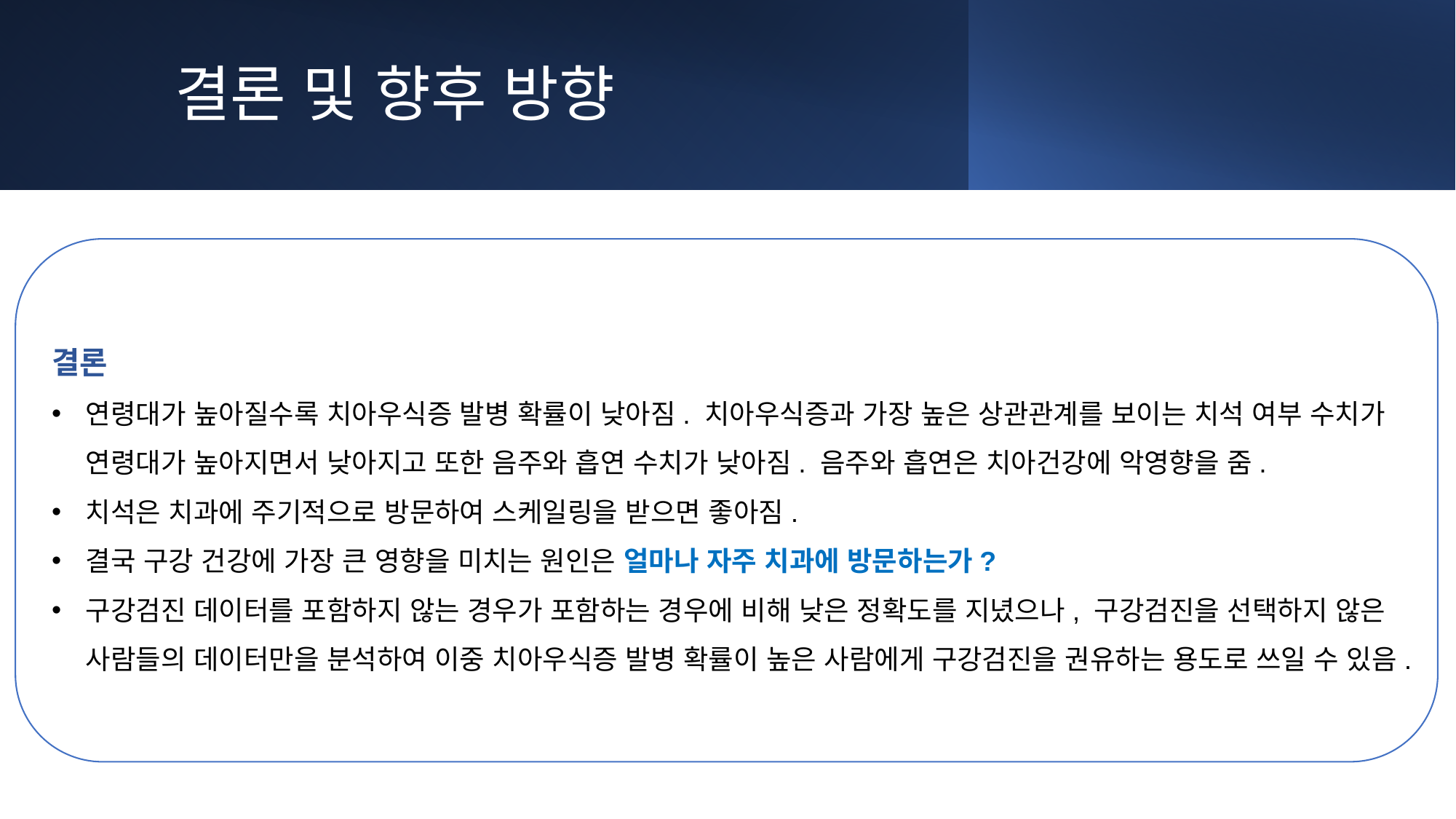

# 결론 및 향후 방향
결론
연령대가 높아질수록 치아우식증 발병 확률이 낮아짐. 치아우식증과 가장 높은 상관관계를 보이는 치석 여부 수치가 연령대가 높아지면서 낮아지고 또한 음주와 흡연 수치가 낮아짐. 음주와 흡연은 치아건강에 악영향을 줌.
치석은 치과에 주기적으로 방문하여 스케일링을 받으면 좋아짐.
결국 구강 건강에 가장 큰 영향을 미치는 원인은 얼마나 자주 치과에 방문하는가?
구강검진 데이터를 포함하지 않는 경우가 포함하는 경우에 비해 낮은 정확도를 지녔으나, 구강검진을 선택하지 않은 사람들의 데이터만을 분석하여 이중 치아우식증 발병 확률이 높은 사람에게 구강검진을 권유하는 용도로 쓰일 수 있음.